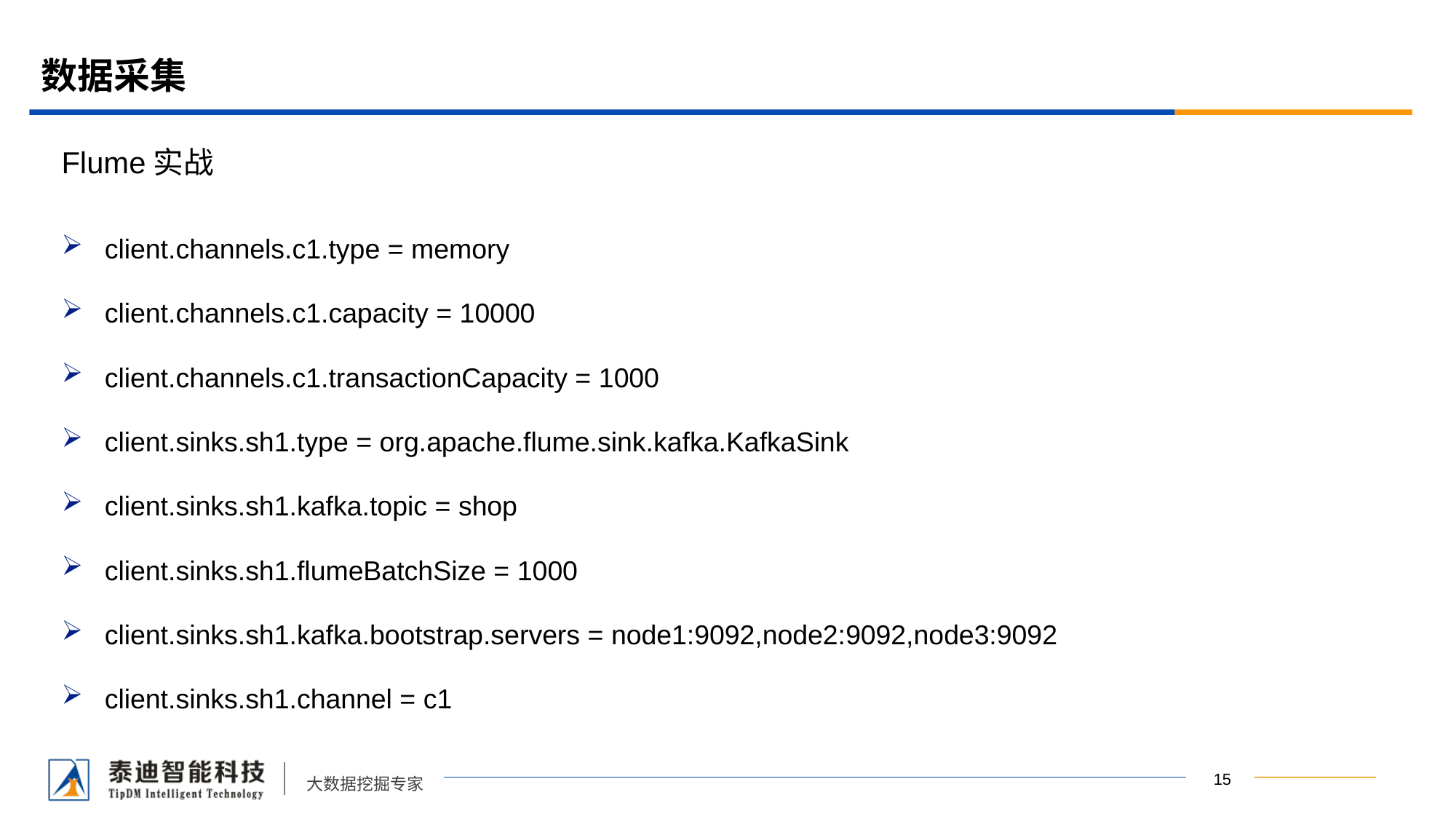

# 数据采集
Flume实战
client.channels.c1.type = memory
client.channels.c1.capacity = 10000
client.channels.c1.transactionCapacity = 1000
client.sinks.sh1.type = org.apache.flume.sink.kafka.KafkaSink
client.sinks.sh1.kafka.topic = shop
client.sinks.sh1.flumeBatchSize = 1000
client.sinks.sh1.kafka.bootstrap.servers = node1:9092,node2:9092,node3:9092
client.sinks.sh1.channel = c1